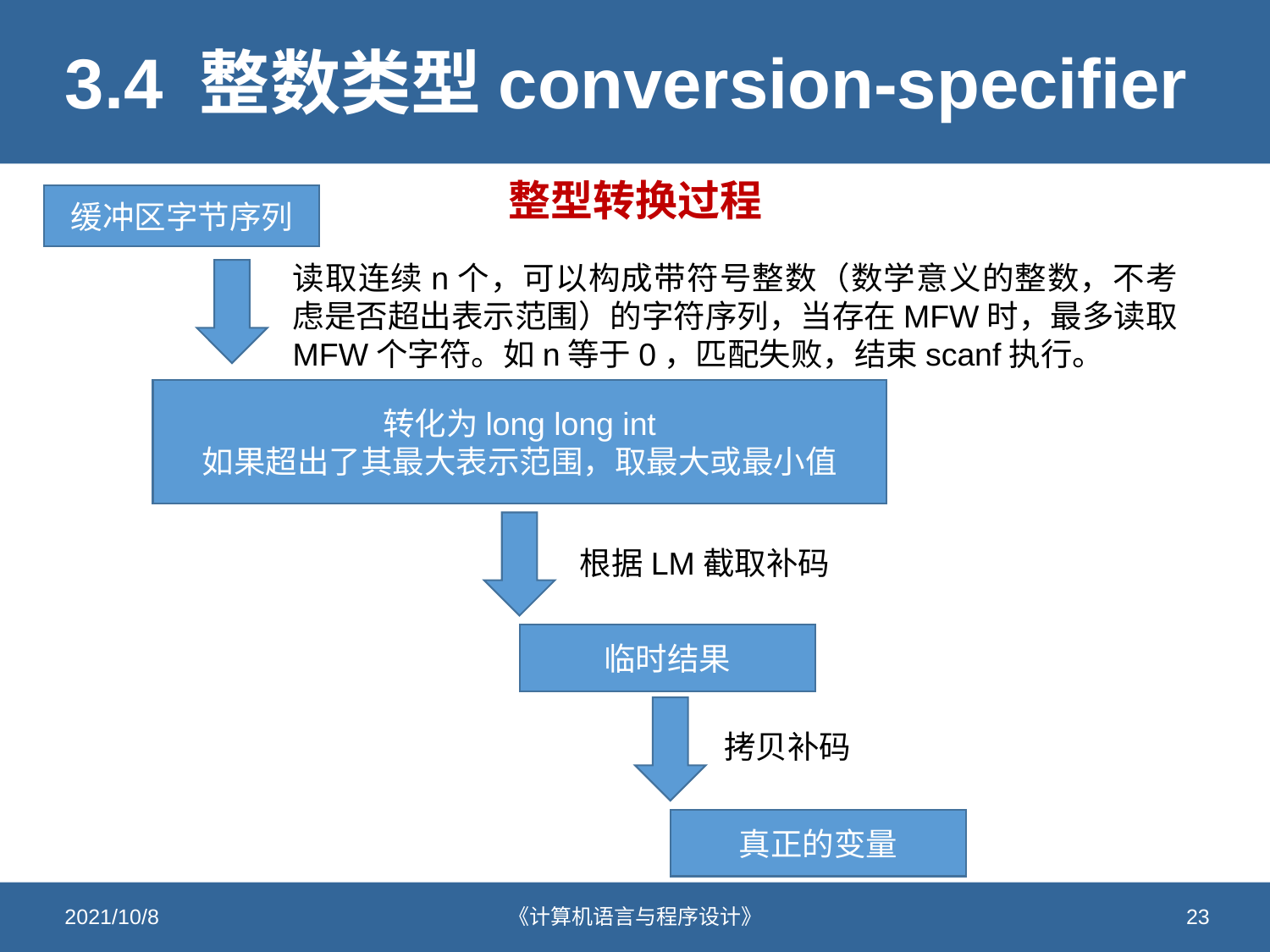

# 3.4 整数类型conversion-specifier
整型转换过程
缓冲区字节序列
读取连续n个，可以构成带符号整数（数学意义的整数，不考虑是否超出表示范围）的字符序列，当存在MFW时，最多读取MFW个字符。如n等于0，匹配失败，结束scanf执行。

转化为long long int
如果超出了其最大表示范围，取最大或最小值

根据LM截取补码
临时结果

拷贝补码
真正的变量
2021/10/8
《计算机语言与程序设计》
23